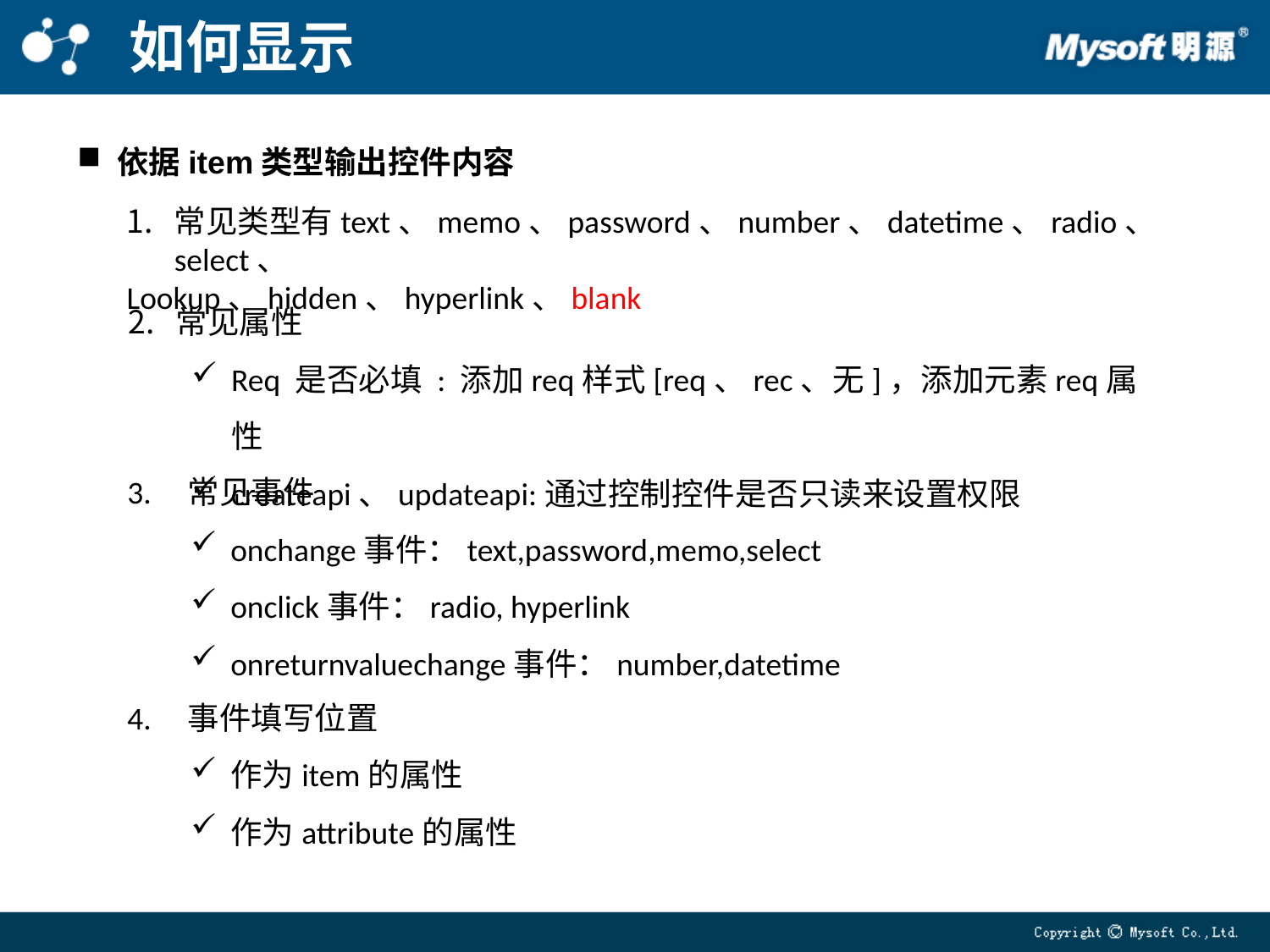

如何显示
依据item类型输出控件内容
常见类型有text、memo、password、number、datetime、radio、select、
Lookup、hidden、hyperlink、blank
常见属性
Req 是否必填 : 添加req样式[req、rec、无]，添加元素req属性
createapi、updateapi:通过控制控件是否只读来设置权限
3.    常见事件
onchange事件：text,password,memo,select
onclick事件：radio, hyperlink
onreturnvaluechange事件：number,datetime
4.    事件填写位置
作为item的属性
作为attribute的属性